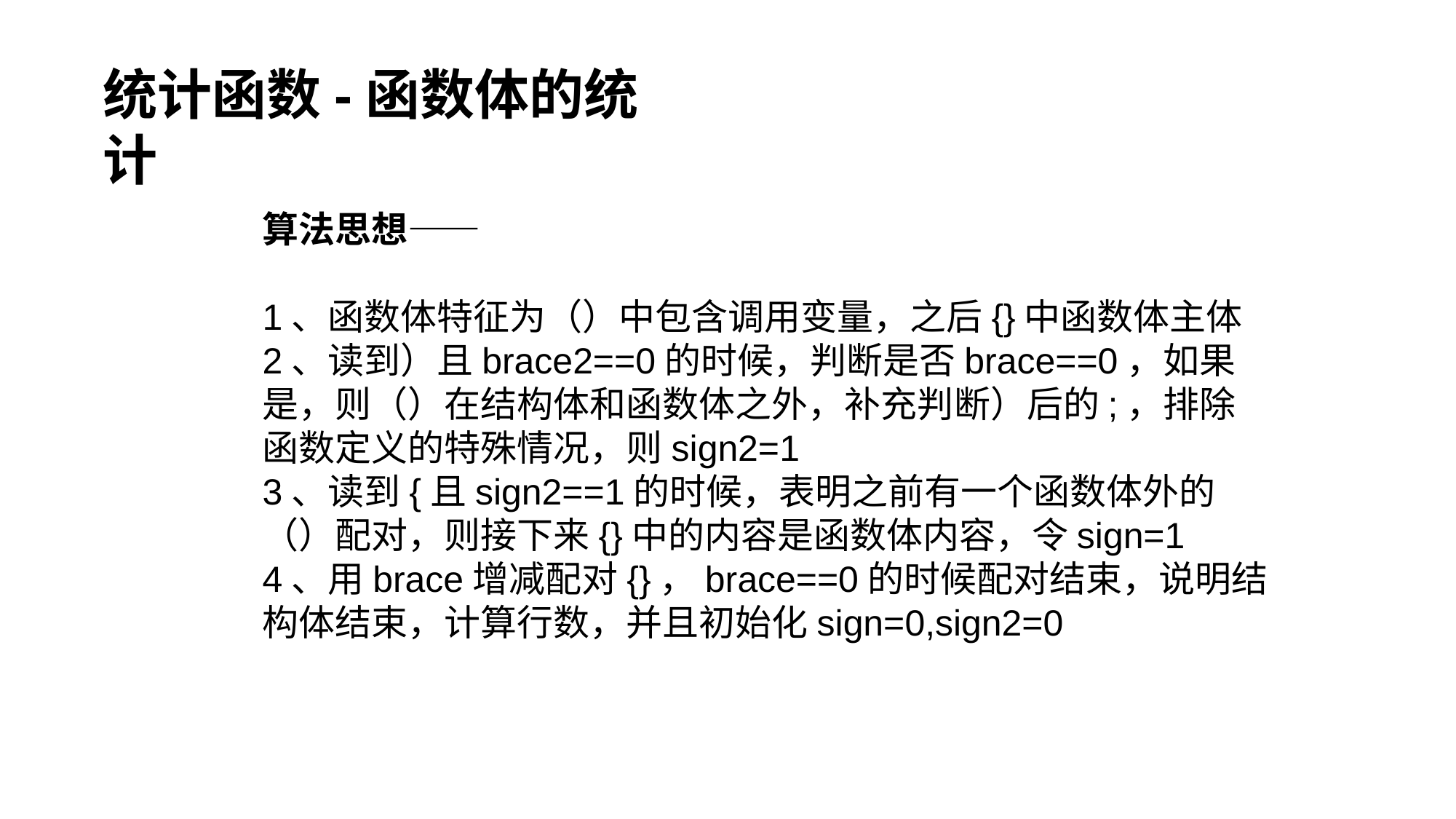

统计函数-函数体的统计
算法思想——

1、函数体特征为（）中包含调用变量，之后{}中函数体主体
2、读到）且brace2==0的时候，判断是否brace==0，如果是，则（）在结构体和函数体之外，补充判断）后的;，排除函数定义的特殊情况，则sign2=1
3、读到{且sign2==1的时候，表明之前有一个函数体外的（）配对，则接下来{}中的内容是函数体内容，令sign=1
4、用brace增减配对{}，brace==0的时候配对结束，说明结构体结束，计算行数，并且初始化sign=0,sign2=0